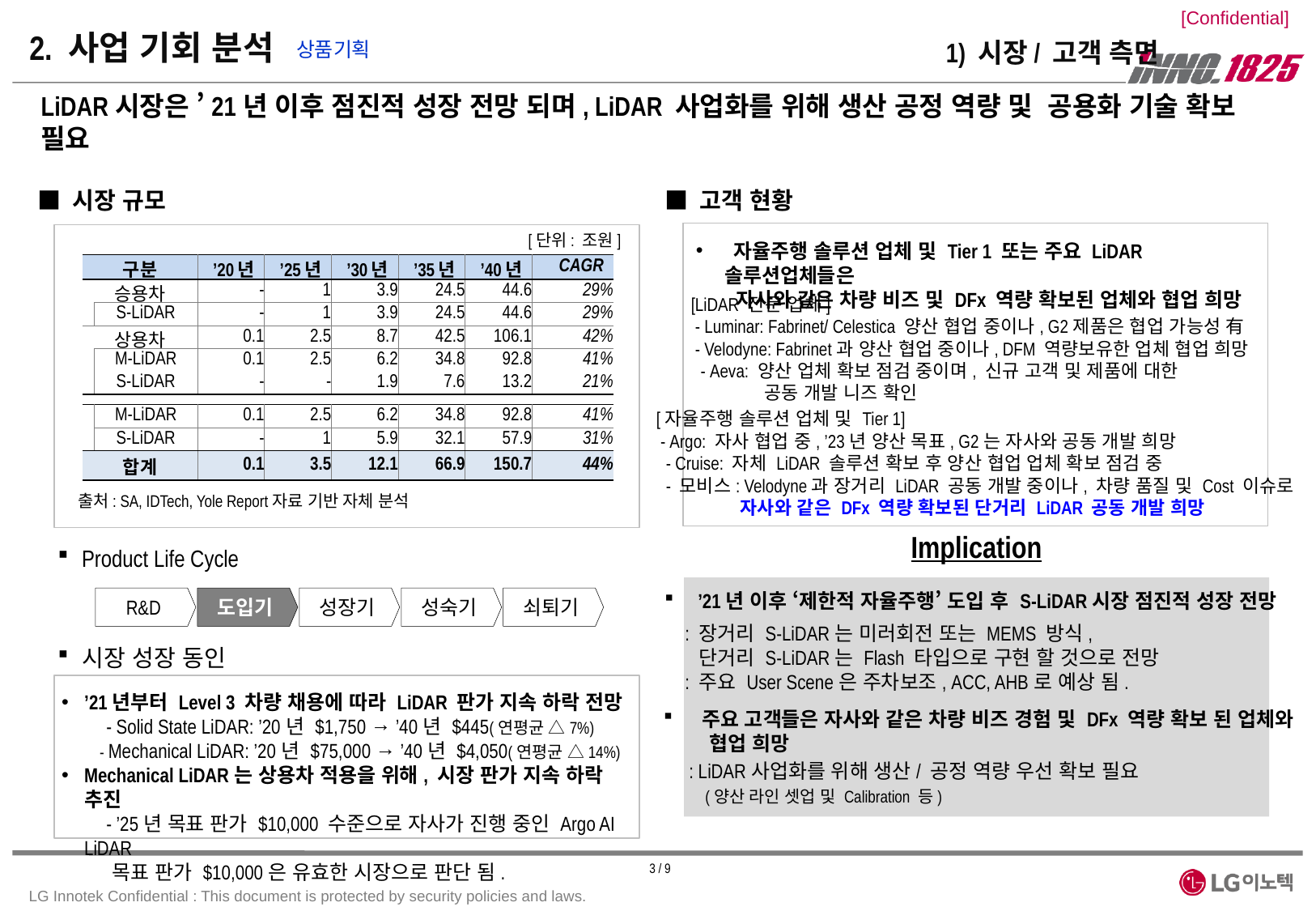

2. 사업 기회 분석
1) 시장/ 고객 측면
상품기획
LiDAR시장은 ’21년 이후 점진적 성장 전망 되며, LiDAR 사업화를 위해 생산 공정 역량 및  공용화 기술 확보 필요
■ 시장 규모
■ 고객 현황

[단위: 조원]
 자율주행 솔루션 업체 및 Tier 1 또는 주요 LiDAR 솔루션업체들은
  자사와 같은 차량 비즈 및 DFx 역량 확보된 업체와 협업 희망
| 구분 |  |  | ’20년 | ’25년 | ’30년 | ’35년 | ’40년 | CAGR |
| --- | --- | --- | --- | --- | --- | --- | --- | --- |
| 승용차 |  |  | - | 1 | 3.9 | 24.5 | 44.6 | 29% |
|  | S-LiDAR |  | - | 1 | 3.9 | 24.5 | 44.6 | 29% |
| 상용차 |  |  | 0.1 | 2.5 | 8.7 | 42.5 | 106.1 | 42% |
|  | M-LiDAR |  | 0.1 | 2.5 | 6.2 | 34.8 | 92.8 | 41% |
|  | S-LiDAR |  | - | - | 1.9 | 7.6 | 13.2 | 21% |
|  |  |  |  |  |  |  |  |  |
|  | M-LiDAR |  | 0.1 | 2.5 | 6.2 | 34.8 | 92.8 | 41% |
|  | S-LiDAR |  | - | 1 | 5.9 | 32.1 | 57.9 | 31% |
| 합계 |  |  | 0.1 | 3.5 | 12.1 | 66.9 | 150.7 | 44% |
[LiDAR 전문 업체]
 - Luminar: Fabrinet/ Celestica 양산 협업 중이나, G2제품은 협업 가능성 有
 - Velodyne: Fabrinet과 양산 협업 중이나, DFM 역량보유한 업체 협업 희망
 - Aeva: 양산 업체 확보 점검 중이며, 신규 고객 및 제품에 대한
              공동 개발 니즈 확인
[자율주행 솔루션 업체 및 Tier 1]
 - Argo: 자사 협업 중, ’23년 양산 목표, G2는 자사와 공동 개발 희망
 - Cruise: 자체 LiDAR 솔루션 확보 후 양산 협업 업체 확보 점검 중
 - 모비스: Velodyne과 장거리 LiDAR 공동 개발 중이나, 차량 품질 및 Cost 이슈로
                자사와 같은 DFx 역량 확보된 단거리 LiDAR 공동 개발 희망
출처: SA, IDTech, Yole Report자료 기반 자체 분석
Implication
Product Life Cycle

R&D
도입기
성장기
성숙기
쇠퇴기
 ’21년 이후 ‘제한적 자율주행’ 도입 후 S-LiDAR시장 점진적 성장 전망
: 장거리 S-LiDAR는 미러회전 또는 MEMS 방식,
  단거리 S-LiDAR는 Flash 타입으로 구현 할 것으로 전망
: 주요 User Scene은 주차보조, ACC, AHB로 예상 됨.
시장 성장 동인
’21년부터 Level 3 차량 채용에 따라 LiDAR 판가 지속 하락 전망
   - Solid State LiDAR: ’20년 $1,750 → ’40년 $445(연평균 △7%)
    - Mechanical LiDAR: ’20년 $75,000 → ’40년 $4,050(연평균 △14%)
Mechanical LiDAR는 상용차 적용을 위해, 시장 판가 지속 하락 추진
   - ’25년 목표 판가 $10,000 수준으로 자사가 진행 중인 Argo AI LiDAR
     목표 판가 $10,000은 유효한 시장으로 판단 됨.
 주요 고객들은 자사와 같은 차량 비즈 경험 및 DFx 역량 확보 된 업체와
   협업 희망
: LiDAR사업화를 위해 생산/ 공정 역량 우선 확보 필요
  (양산 라인 셋업 및 Calibration 등)
3 / 9